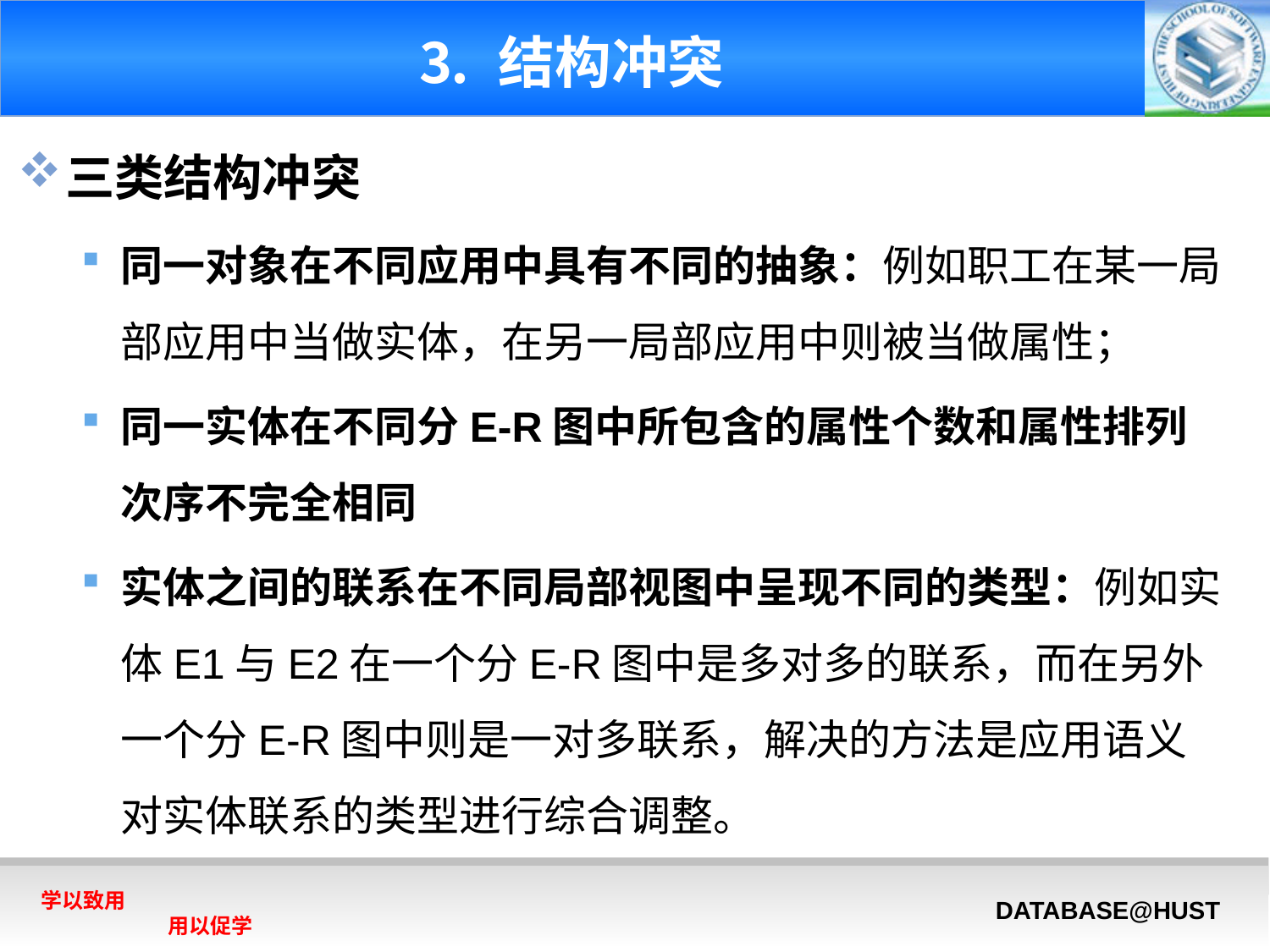

# ⒊ 结构冲突
三类结构冲突
同一对象在不同应用中具有不同的抽象：例如职工在某一局部应用中当做实体，在另一局部应用中则被当做属性；
同一实体在不同分E-R图中所包含的属性个数和属性排列次序不完全相同
实体之间的联系在不同局部视图中呈现不同的类型：例如实体E1与E2在一个分E-R图中是多对多的联系，而在另外一个分E-R图中则是一对多联系，解决的方法是应用语义对实体联系的类型进行综合调整。